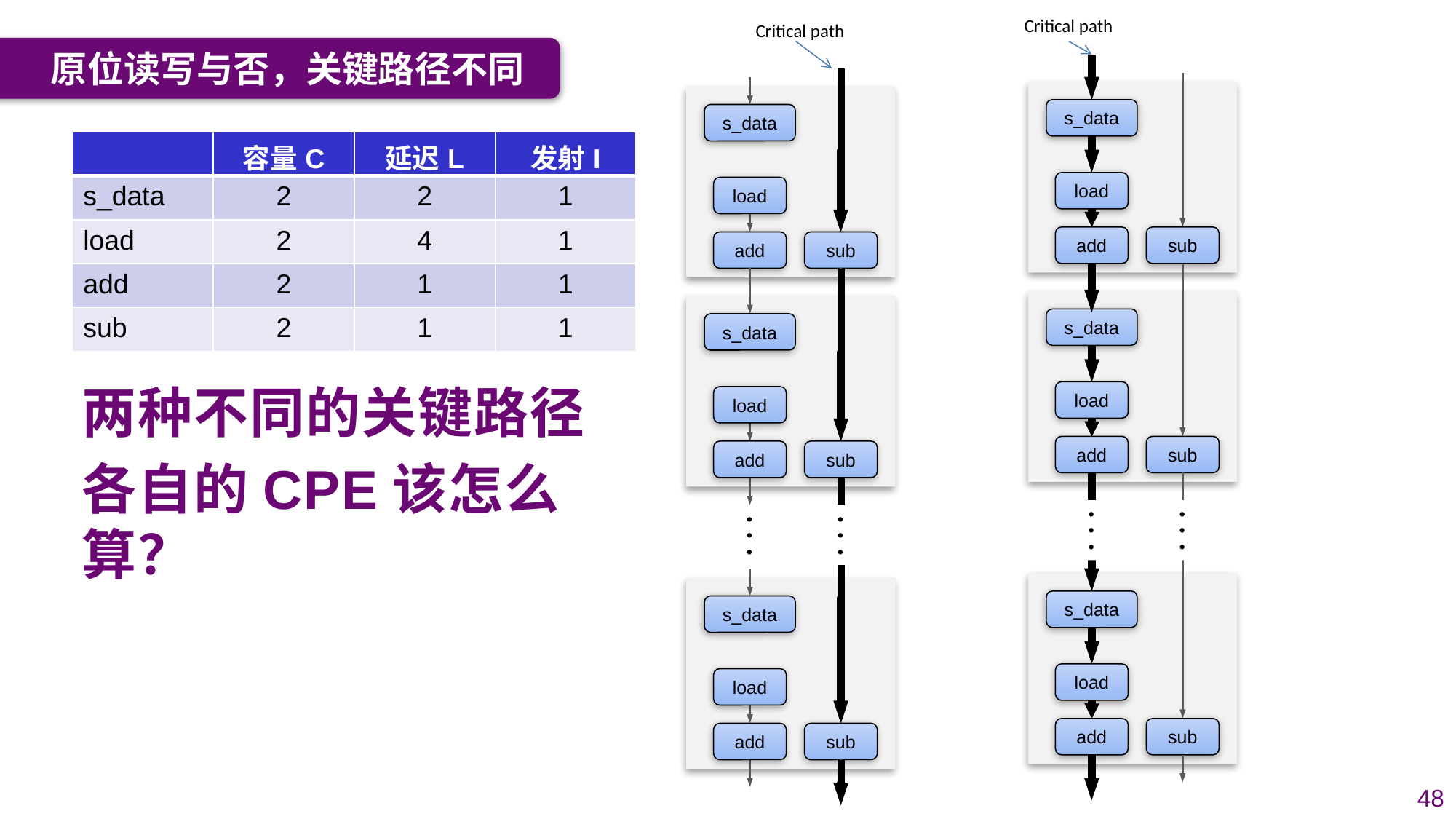

Critical path

s_data
load
add
sub

s_data
load
add
sub
•
•
•
•
•
•

s_data
load
add
sub
Critical path

s_data
load
add
sub

s_data
load
add
sub
•
•
•
•
•
•
•
•
•

s_data
load
add
sub

原位读写与否，关键路径不同
|  | 容量C | 延迟L | 发射I |
| --- | --- | --- | --- |
| s\_data | 2 | 2 | 1 |
| load | 2 | 4 | 1 |
| add | 2 | 1 | 1 |
| sub | 2 | 1 | 1 |
两种不同的关键路径
各自的CPE该怎么算？
48